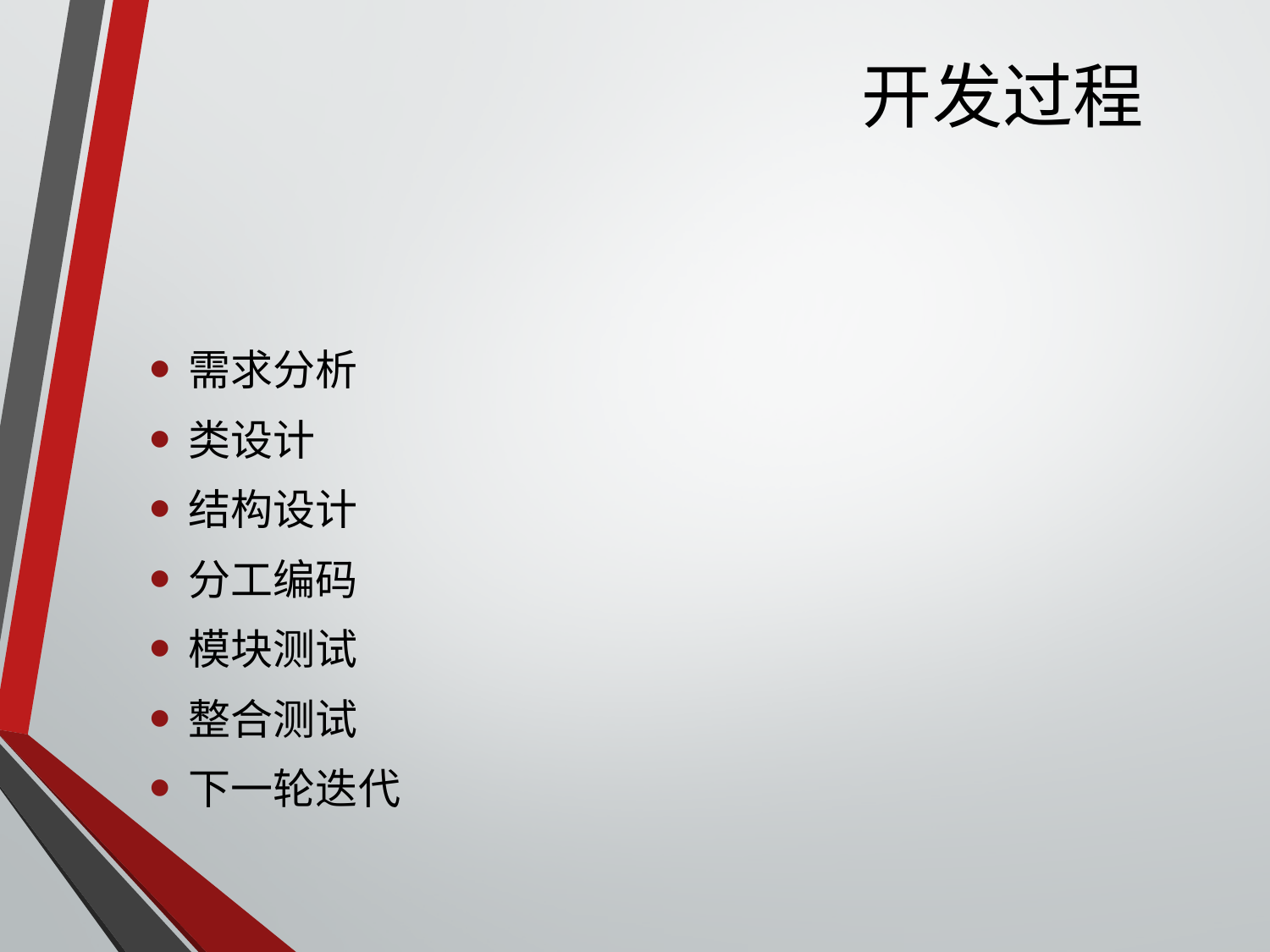

# 开发过程
需求分析
类设计
结构设计
分工编码
模块测试
整合测试
下一轮迭代